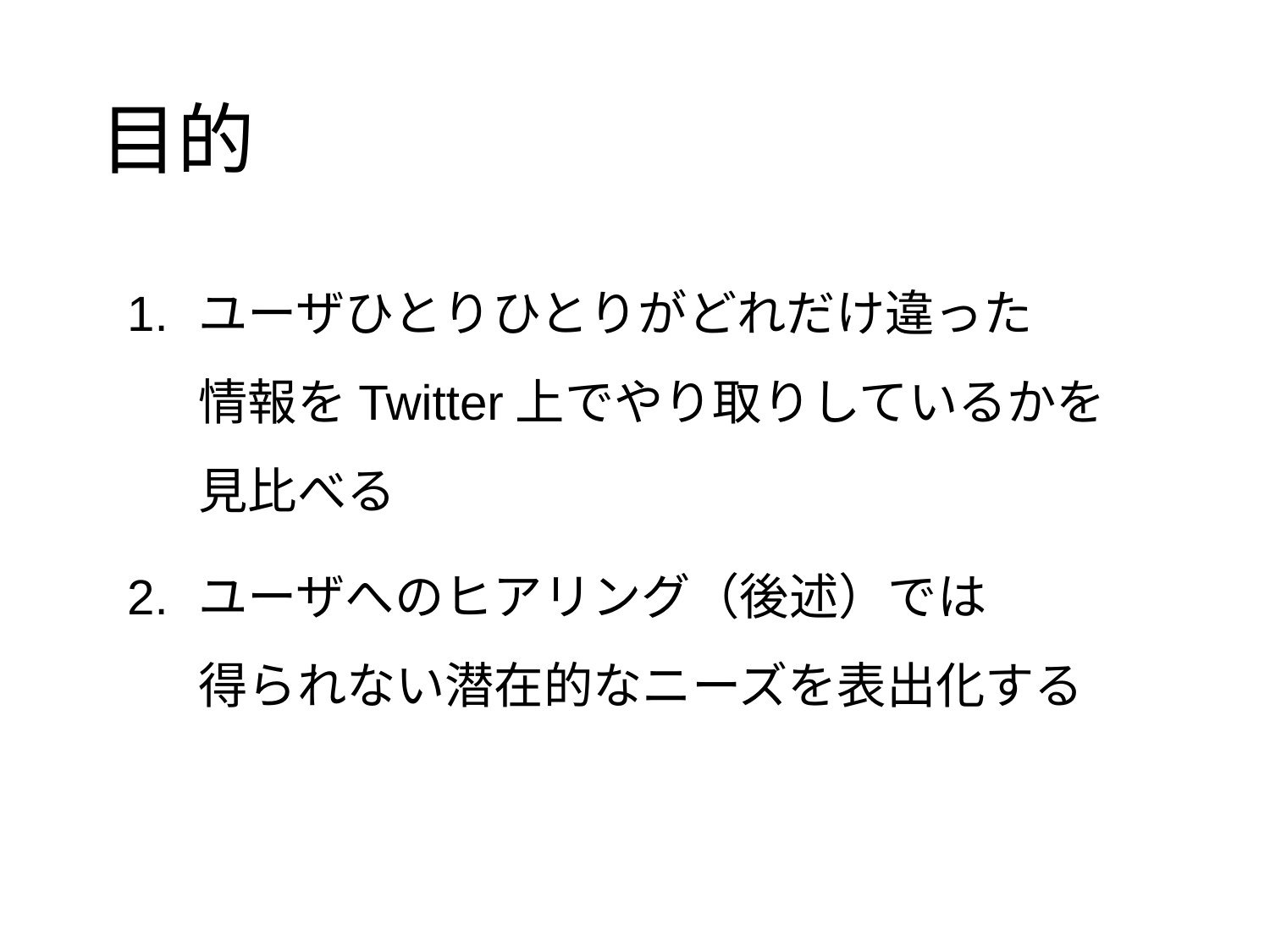

# 目的
ユーザひとりひとりがどれだけ違った　　情報をTwitter上でやり取りしているかを見比べる
ユーザへのヒアリング（後述）では　　　得られない潜在的なニーズを表出化する